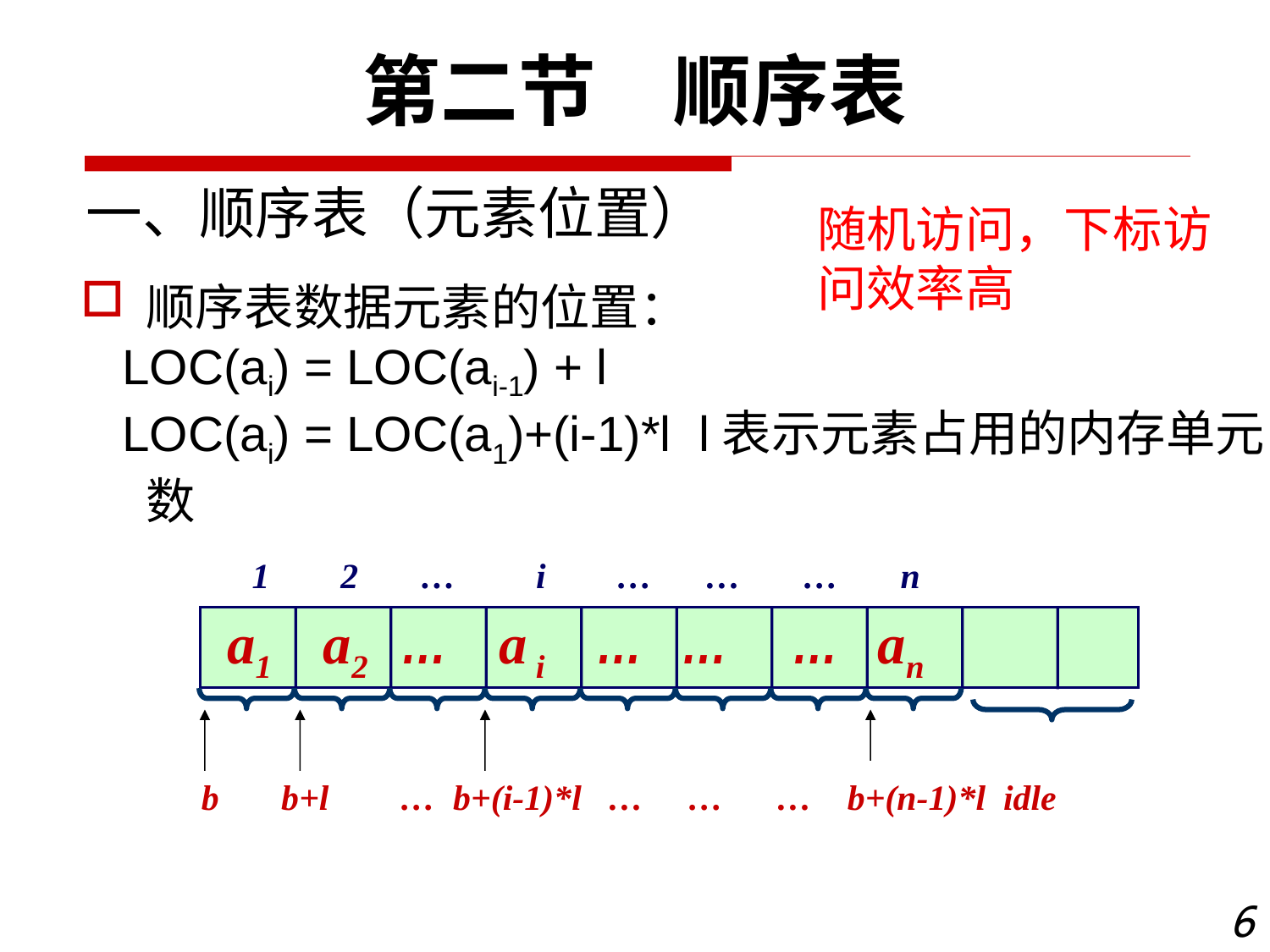

第二节　顺序表
一、顺序表（元素位置）
随机访问，下标访问效率高
顺序表数据元素的位置：
   LOC(ai) = LOC(ai-1) + l
   LOC(ai) = LOC(a1)+(i-1)*l  l表示元素占用的内存单元数
  1        2       …         i        …      …       …       n
 a1    a2   …    a i    …   …     …   an

   b       b+l        …  b+(i-1)*l   …     …      …    b+(n-1)*l  idle
6